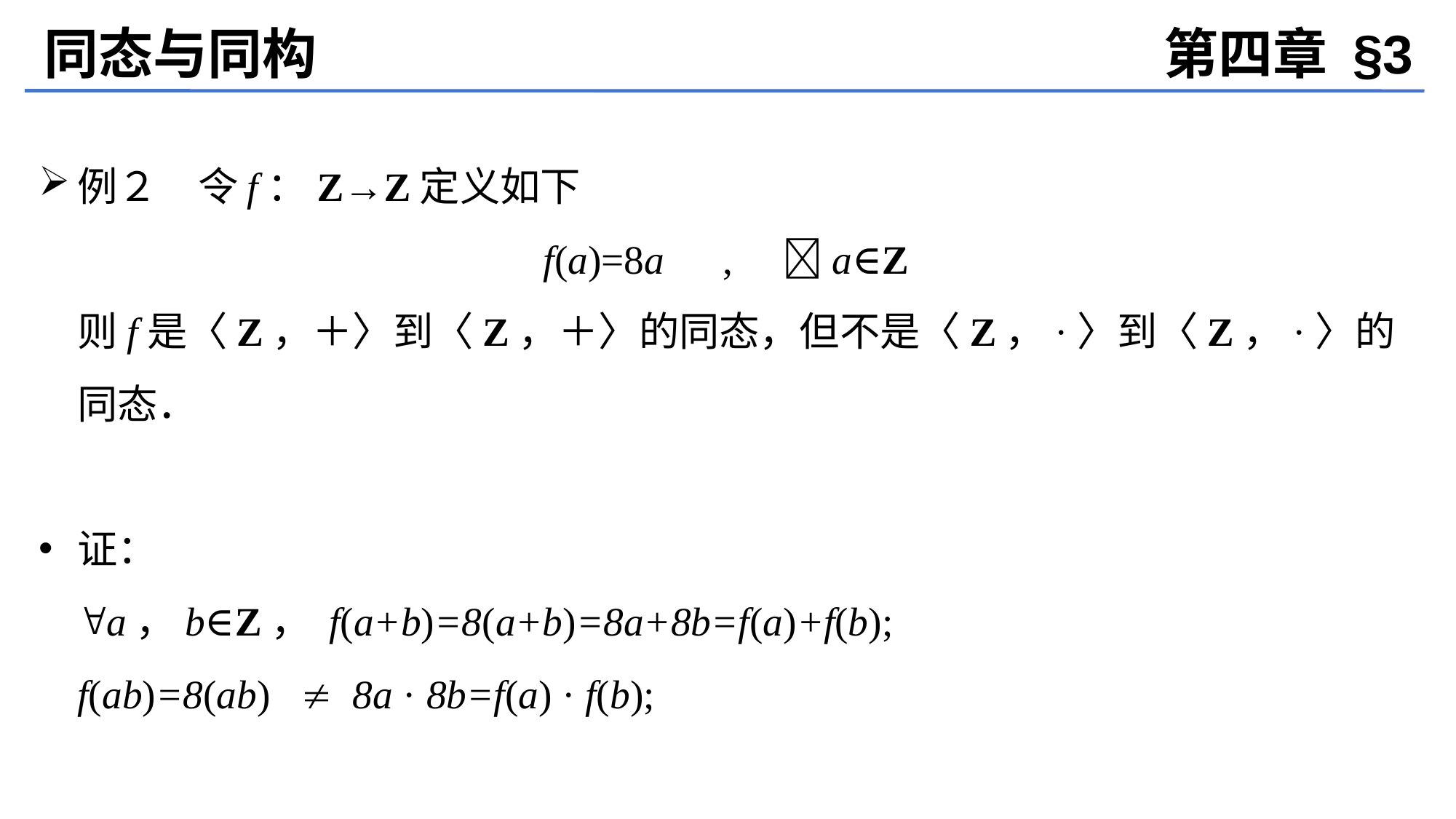

同态与同构
第四章 §3
例２　令f：Z→Z定义如下
f(a)=8a　,　∀a∈Z
	则f是〈Z，＋〉到〈Z，＋〉的同态，但不是〈Z，·〉到〈Z，·〉的同态．

证：
	∀a，b∈Z， f(a+b)=8(a+b)=8a+8b=f(a)+f(b);
	f(ab)=8(ab)   ≠  8a · 8b=f(a) · f(b);